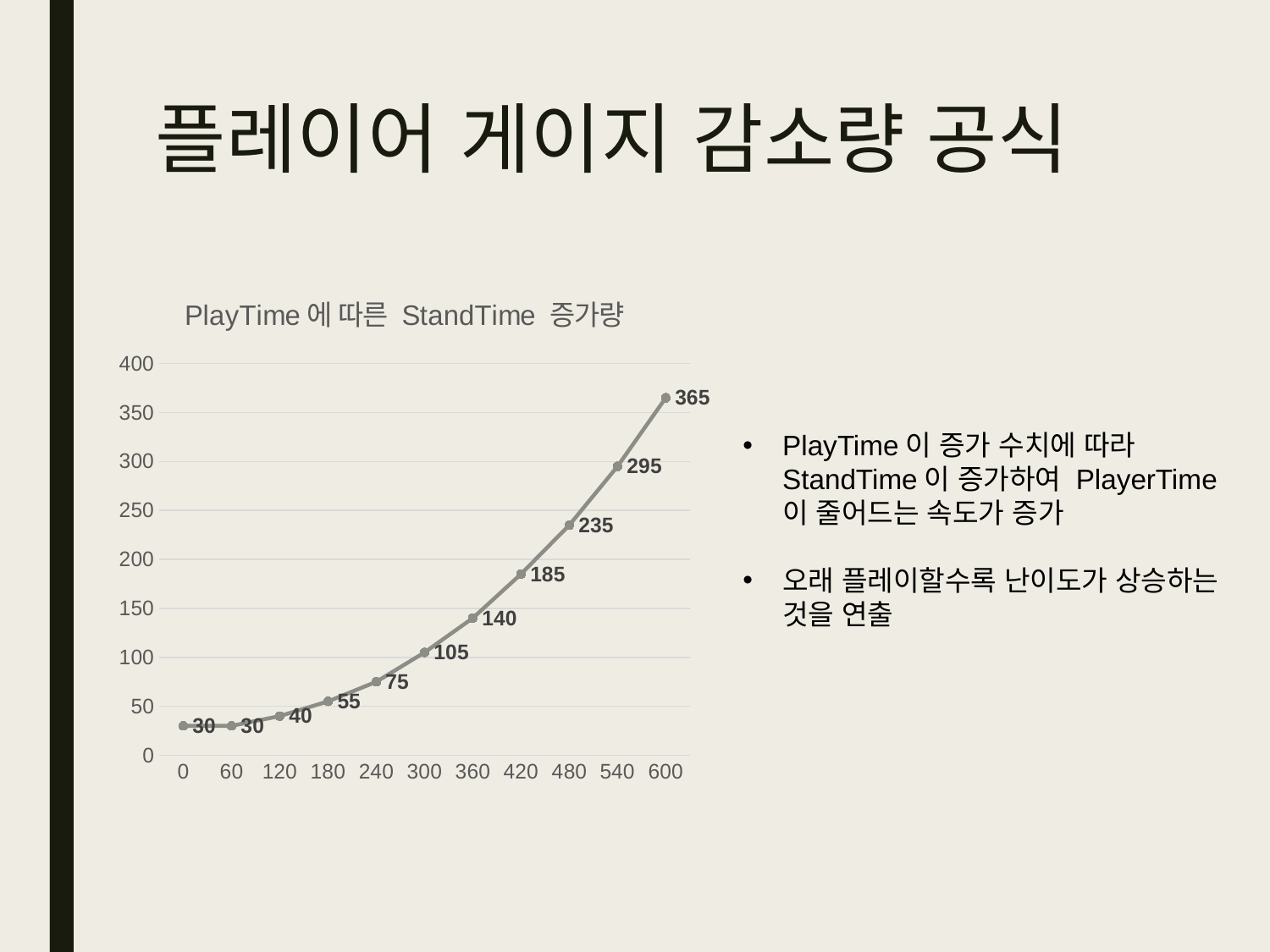

# 플레이어 게이지 감소량 공식

### Chart: PlayTime에 따른 StandTime 증가량

| Category | StandTime |
|---|---|
| 0 | 30.0 |
| 60 | 30.0 |
| 120 | 40.0 |
| 180 | 55.0 |
| 240 | 75.0 |
| 300 | 105.0 |
| 360 | 140.0 |
| 420 | 185.0 |
| 480 | 235.0 |
| 540 | 295.0 |
| 600 | 365.0 |
PlayTime이 증가 수치에 따라 StandTime이 증가하여 PlayerTime이 줄어드는 속도가 증가

오래 플레이할수록 난이도가 상승하는 것을 연출